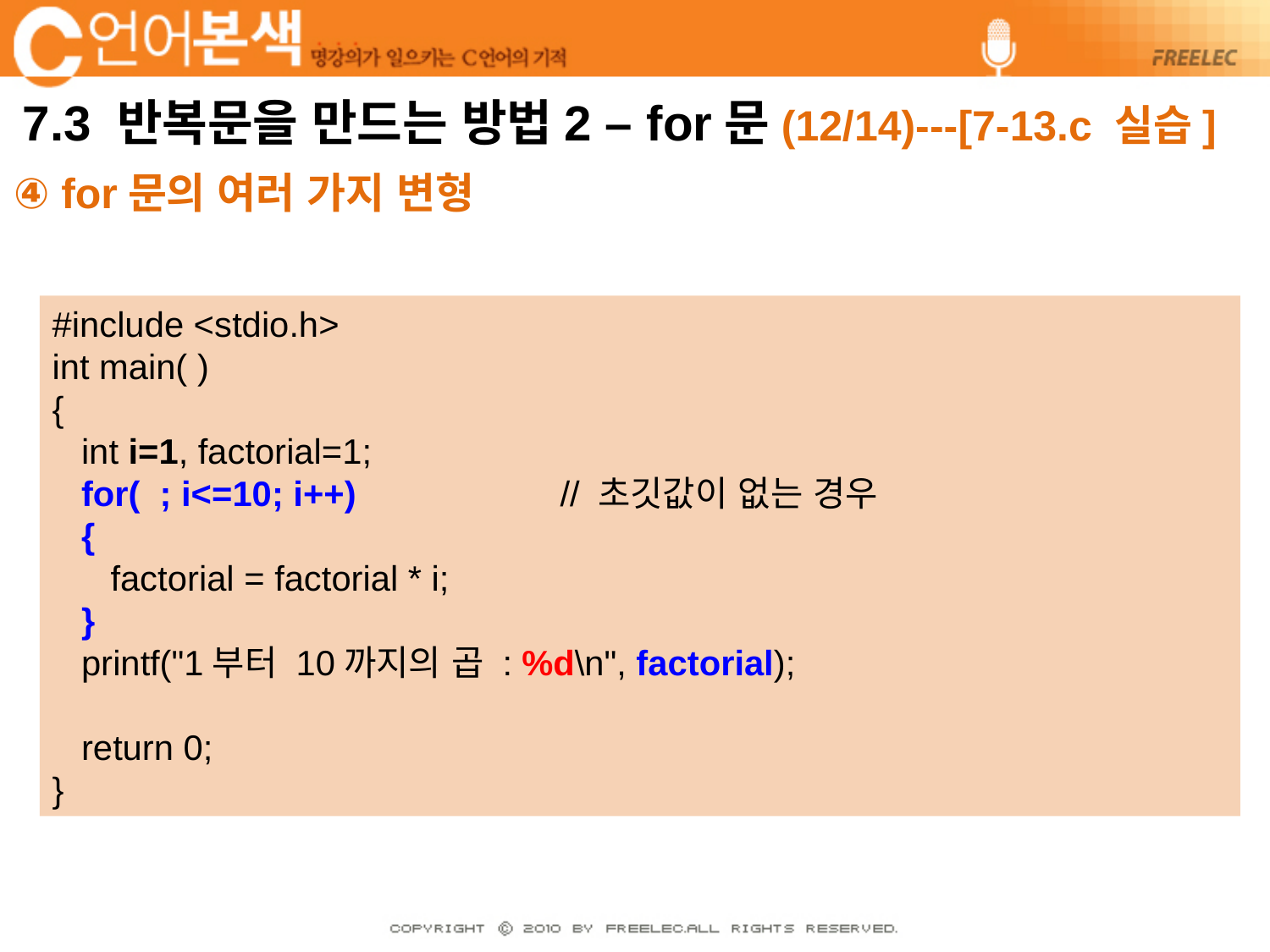

# 7.3 반복문을 만드는 방법2 – for문(12/14)---[7-13.c 실습]
④ for문의 여러 가지 변형
#include <stdio.h>
int main( )
{
   int i=1, factorial=1;
   for(  ; i<=10; i++)		// 초깃값이 없는 경우
   {
      factorial = factorial * i;
   }
   printf("1부터 10까지의 곱 : %d\n", factorial);

   return 0;
}